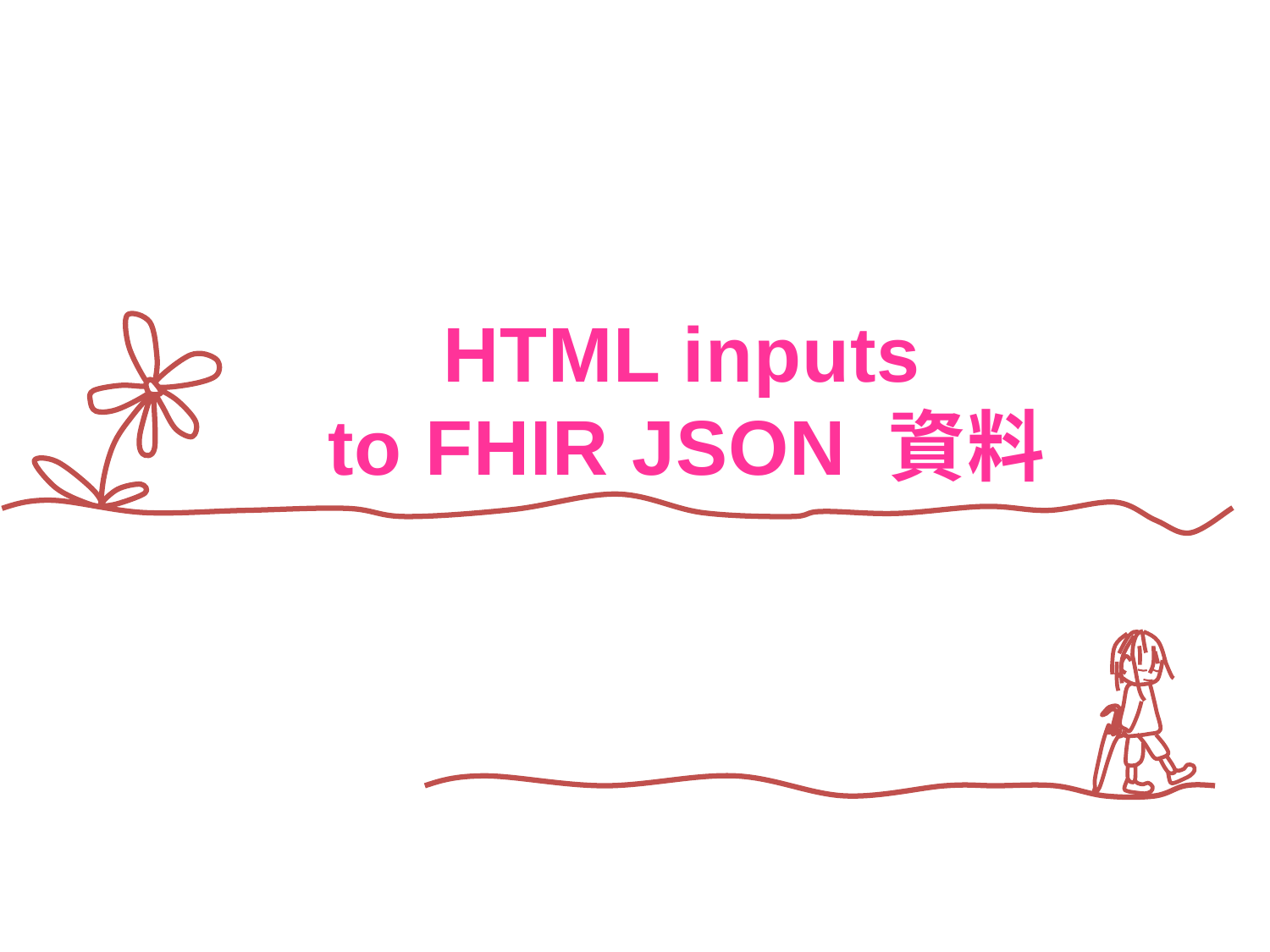

# HTML inputs to FHIR JSON 資料